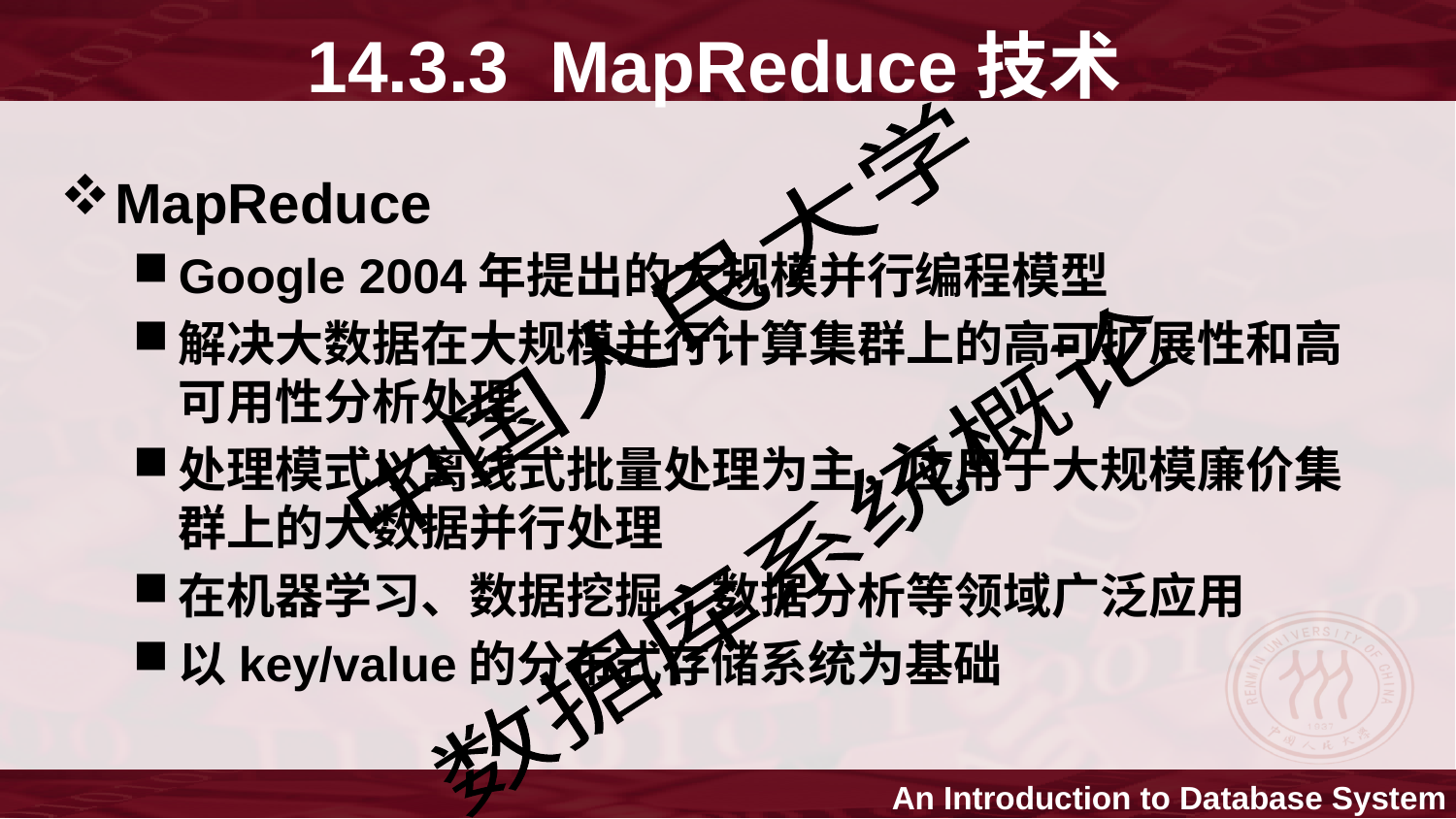

# 14.3.3  MapReduce技术
MapReduce
Google 2004年提出的大规模并行编程模型
解决大数据在大规模并行计算集群上的高可扩展性和高可用性分析处理
处理模式以离线式批量处理为主，应用于大规模廉价集群上的大数据并行处理
在机器学习、数据挖掘、数据分析等领域广泛应用
以key/value的分布式存储系统为基础